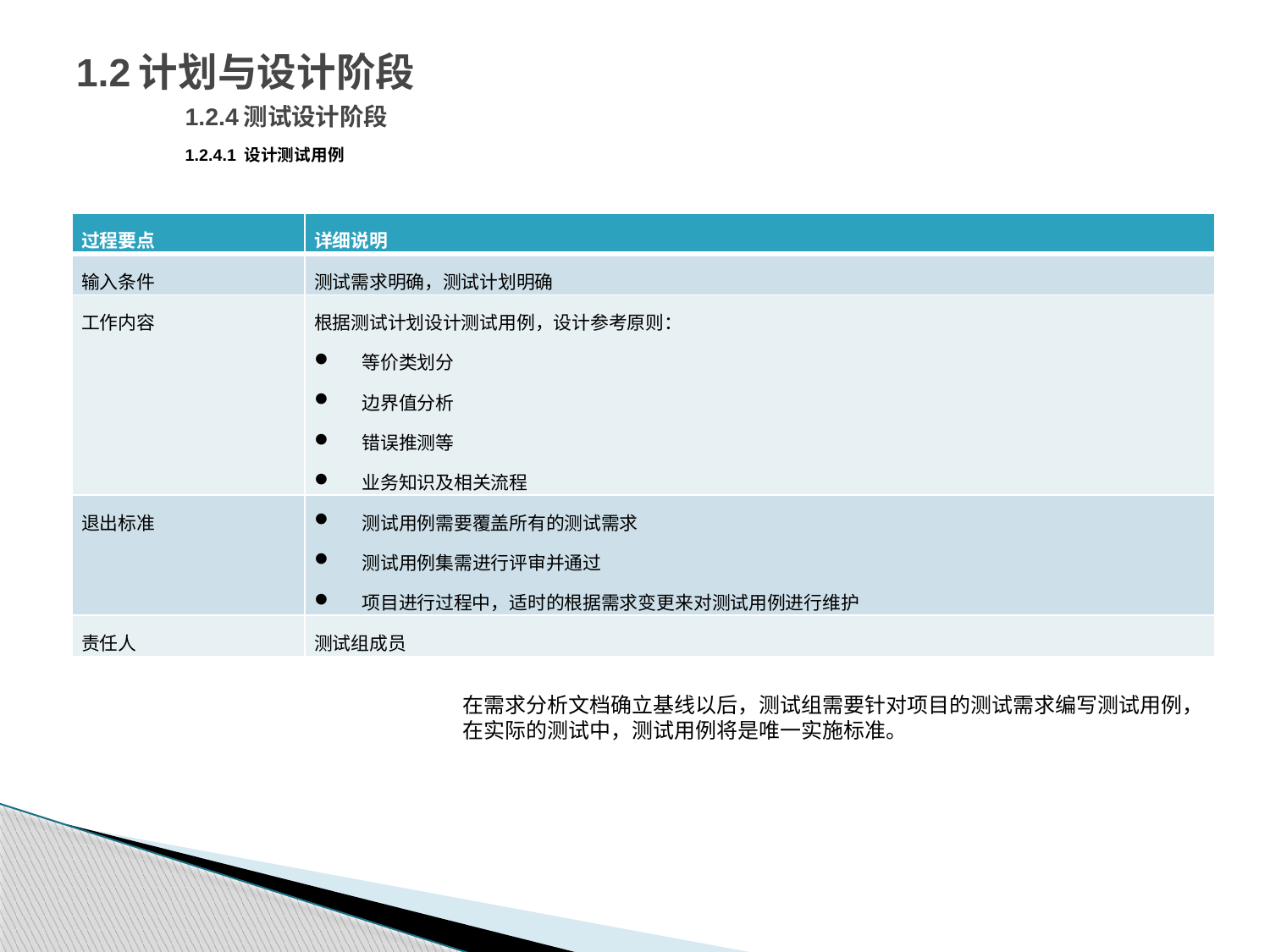

# 1.2计划与设计阶段 1.2.4测试设计阶段 1.2.4.1 设计测试用例
| 过程要点 | 详细说明 |
| --- | --- |
| 输入条件 | 测试需求明确，测试计划明确 |
| 工作内容 | 根据测试计划设计测试用例，设计参考原则： 等价类划分 边界值分析 错误推测等 业务知识及相关流程 |
| 退出标准 | 测试用例需要覆盖所有的测试需求 测试用例集需进行评审并通过 项目进行过程中，适时的根据需求变更来对测试用例进行维护 |
| 责任人 | 测试组成员 |
在需求分析文档确立基线以后，测试组需要针对项目的测试需求编写测试用例，在实际的测试中，测试用例将是唯一实施标准。